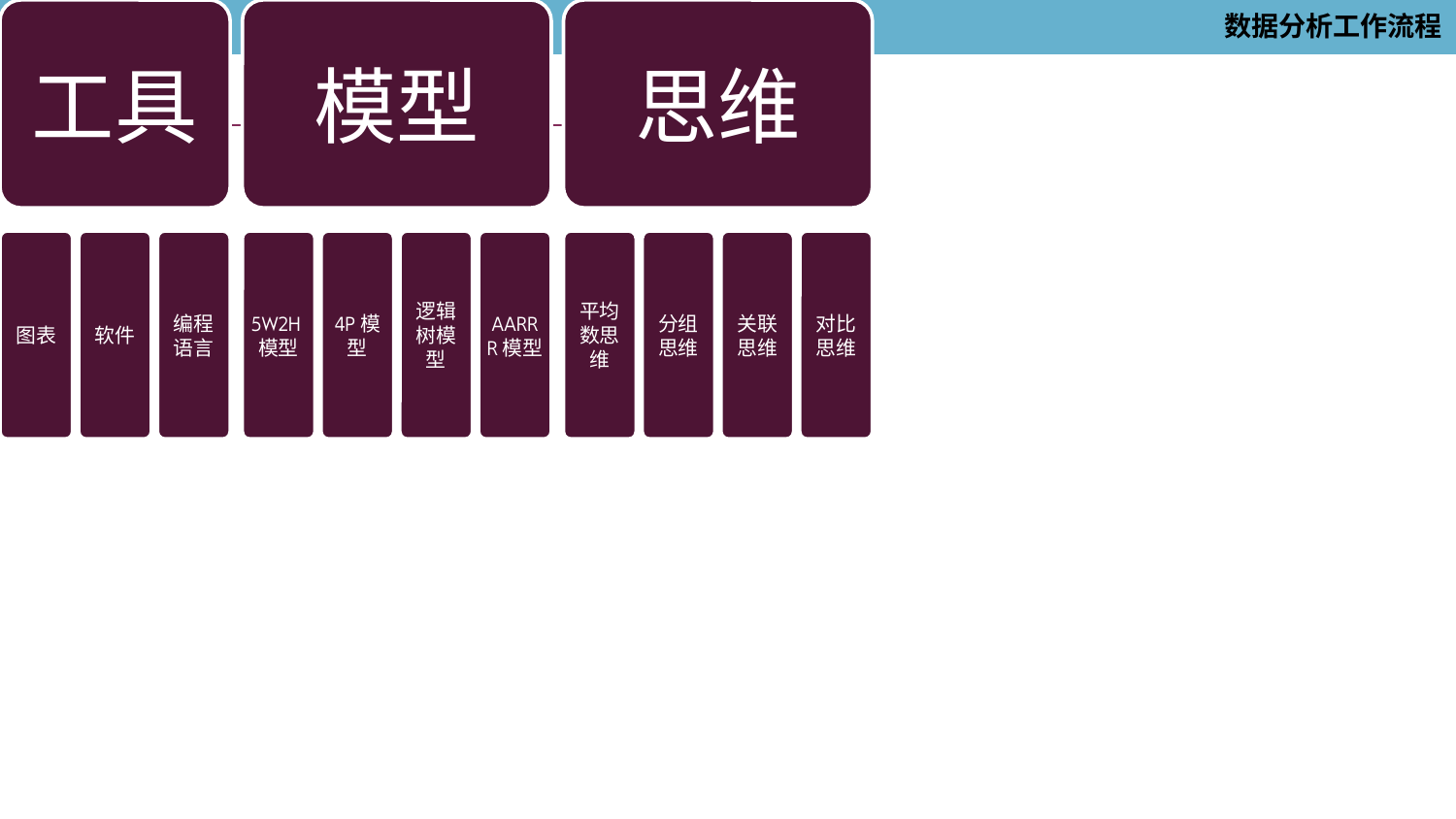

数据分析工作流程
数据分析
工具
图表
软件
编程语言
模型
5W2H模型
4P模型
逻辑树模型
AARRR模型
思维
平均数思维
分组思维
关联思维
对比思维